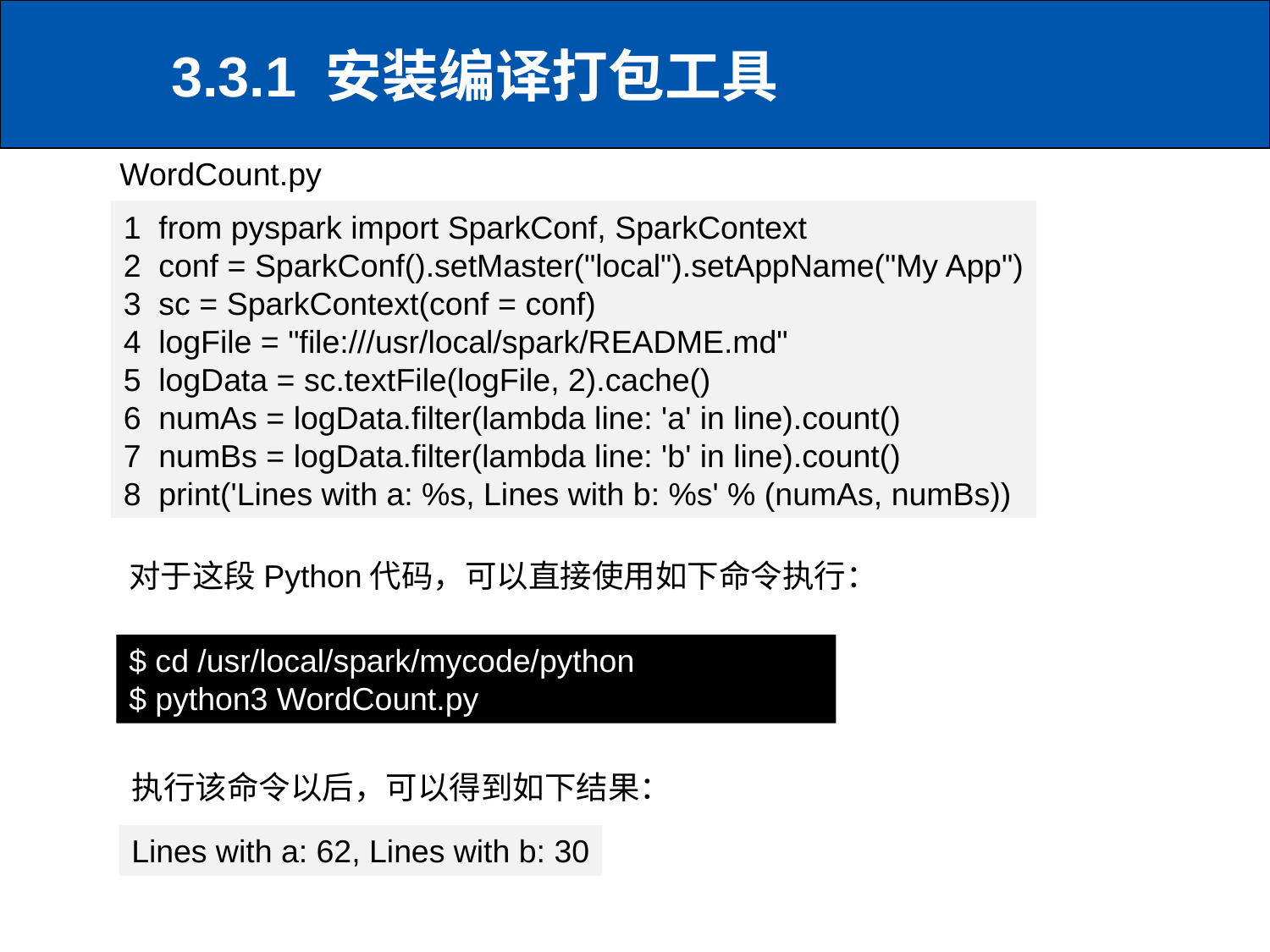

# 3.3.1 安装编译打包工具
WordCount.py
1  from pyspark import SparkConf, SparkContext
2  conf = SparkConf().setMaster("local").setAppName("My App")
3  sc = SparkContext(conf = conf)
4  logFile = "file:///usr/local/spark/README.md"
5  logData = sc.textFile(logFile, 2).cache()
6  numAs = logData.filter(lambda line: 'a' in line).count()
7  numBs = logData.filter(lambda line: 'b' in line).count()
8  print('Lines with a: %s, Lines with b: %s' % (numAs, numBs))
对于这段Python代码，可以直接使用如下命令执行：
$ cd /usr/local/spark/mycode/python
$ python3 WordCount.py
执行该命令以后，可以得到如下结果：
Lines with a: 62, Lines with b: 30